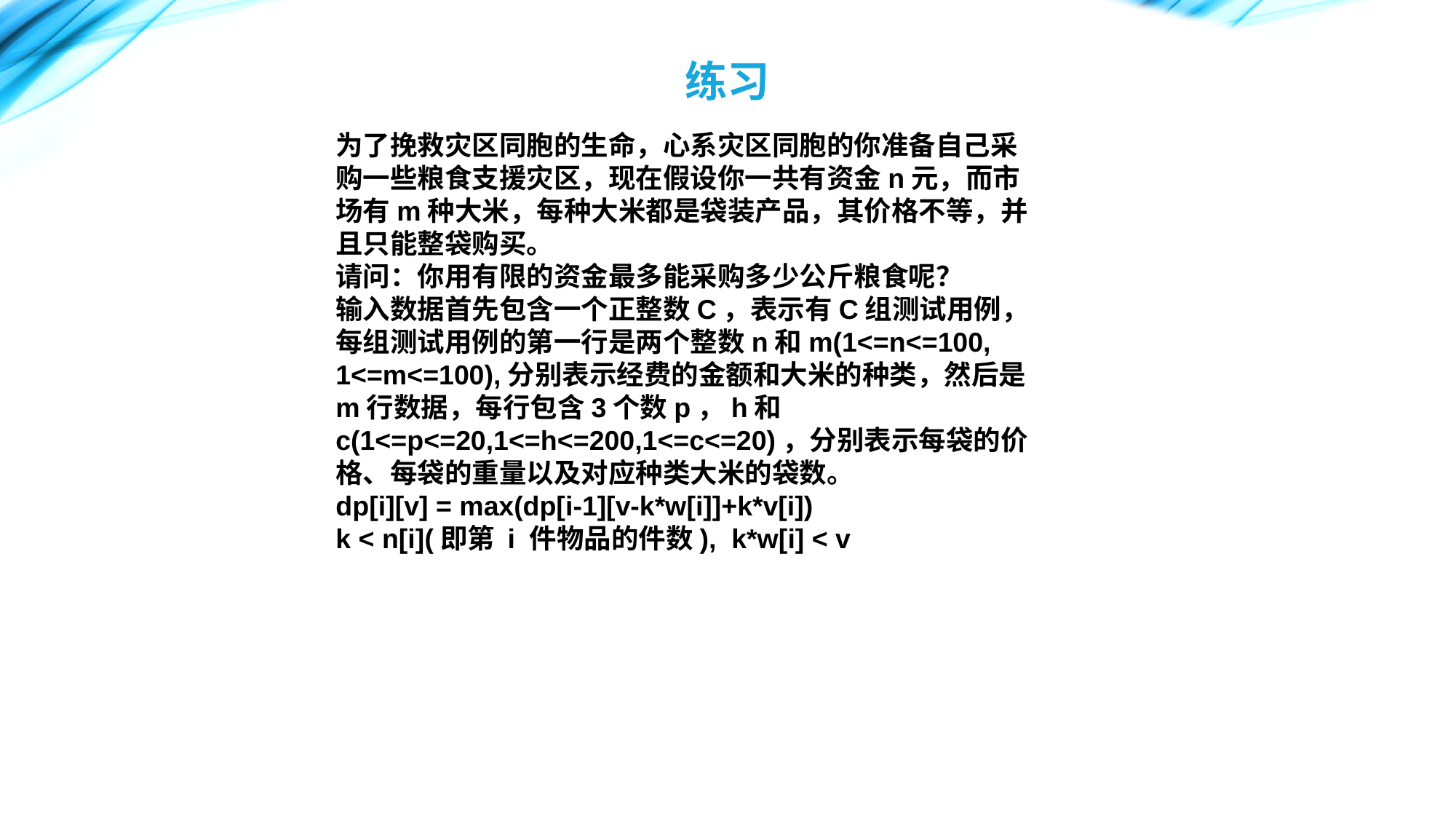

练习
为了挽救灾区同胞的生命，心系灾区同胞的你准备自己采购一些粮食支援灾区，现在假设你一共有资金n元，而市场有m种大米，每种大米都是袋装产品，其价格不等，并且只能整袋购买。
请问：你用有限的资金最多能采购多少公斤粮食呢？
输入数据首先包含一个正整数C，表示有C组测试用例，每组测试用例的第一行是两个整数n和m(1<=n<=100, 1<=m<=100),分别表示经费的金额和大米的种类，然后是m行数据，每行包含3个数p，h和c(1<=p<=20,1<=h<=200,1<=c<=20)，分别表示每袋的价格、每袋的重量以及对应种类大米的袋数。
dp[i][v] = max(dp[i-1][v-k*w[i]]+k*v[i])
k < n[i](即第 i 件物品的件数),  k*w[i] < v